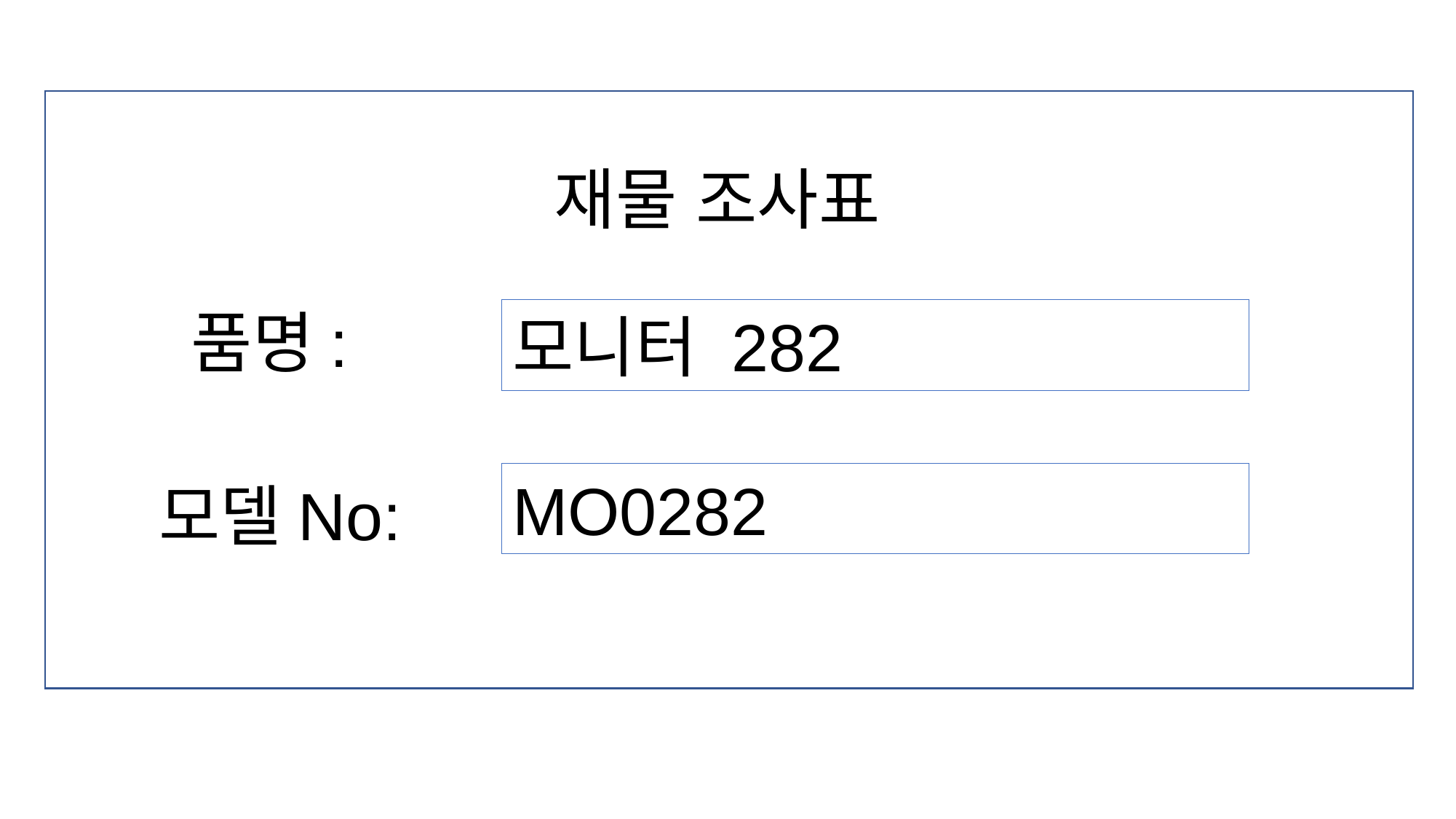

재물 조사표
품명:
모니터 282
MO0282
모델No: